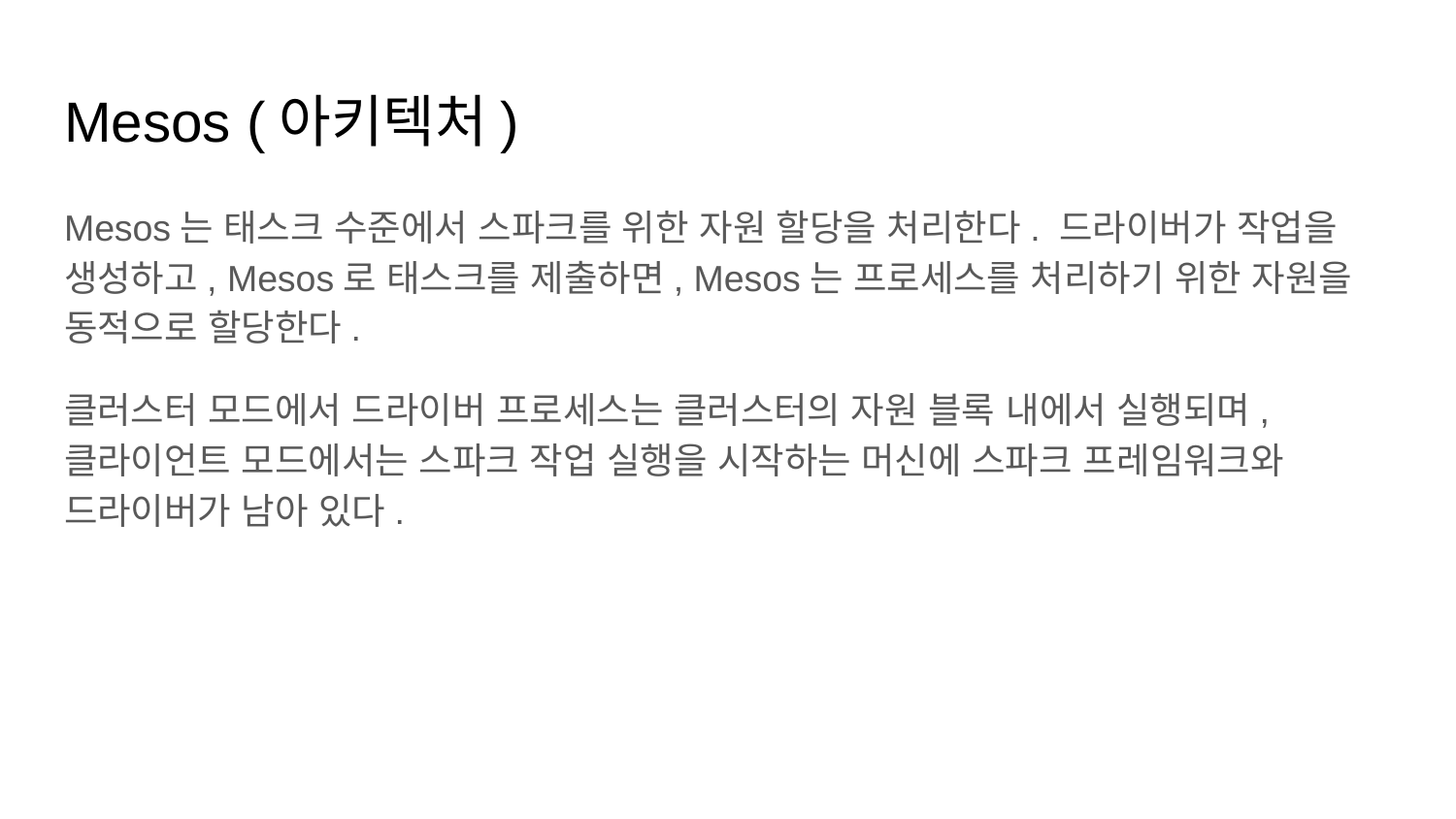

# Mesos (아키텍처)
Mesos는 태스크 수준에서 스파크를 위한 자원 할당을 처리한다. 드라이버가 작업을 생성하고, Mesos로 태스크를 제출하면, Mesos는 프로세스를 처리하기 위한 자원을 동적으로 할당한다.
클러스터 모드에서 드라이버 프로세스는 클러스터의 자원 블록 내에서 실행되며,    클라이언트 모드에서는 스파크 작업 실행을 시작하는 머신에 스파크 프레임워크와 드라이버가 남아 있다.